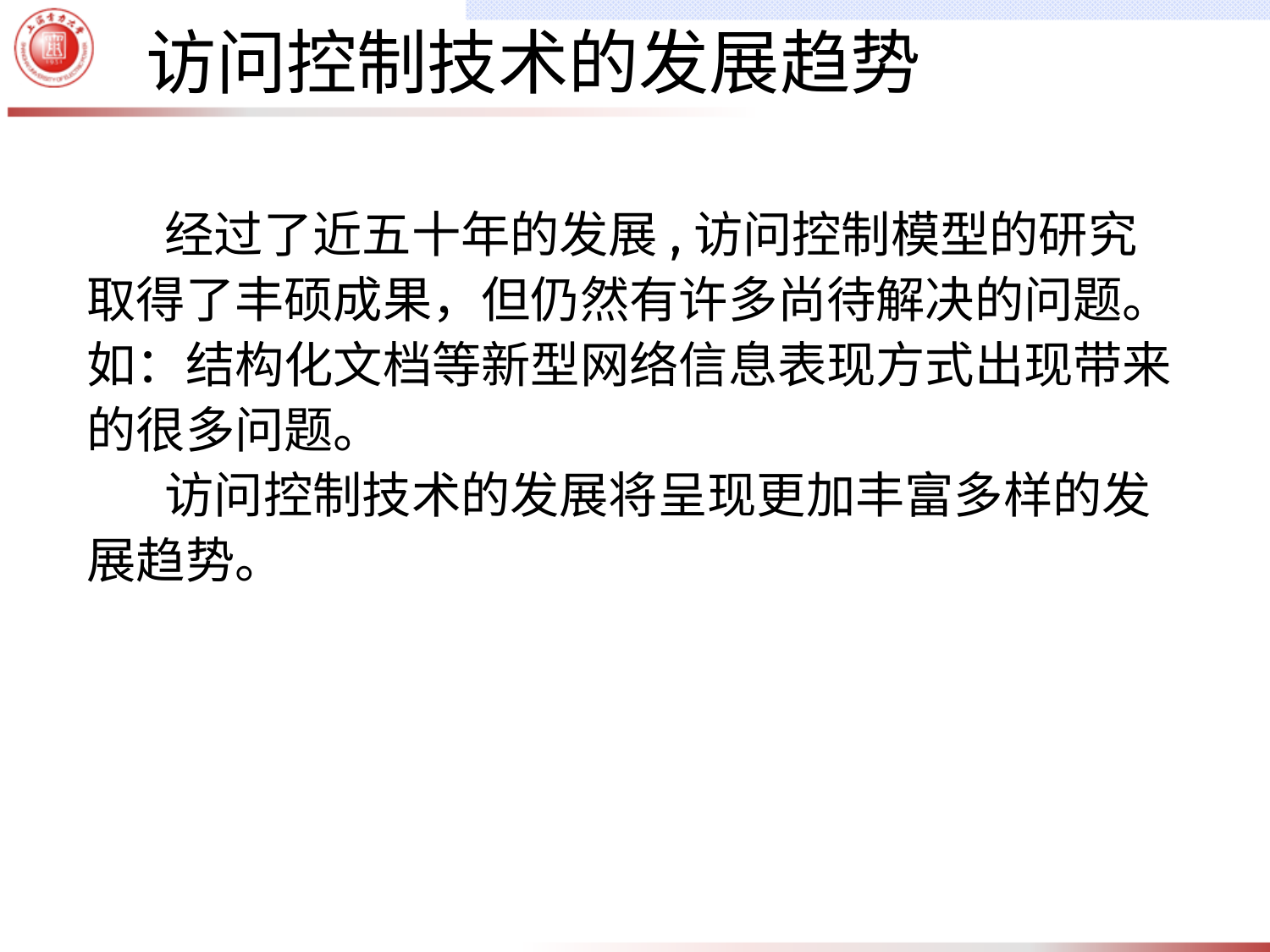

访问控制技术的发展趋势
      经过了近五十年的发展,访问控制模型的研究取得了丰硕成果，但仍然有许多尚待解决的问题。如：结构化文档等新型网络信息表现方式出现带来的很多问题。
      访问控制技术的发展将呈现更加丰富多样的发展趋势。